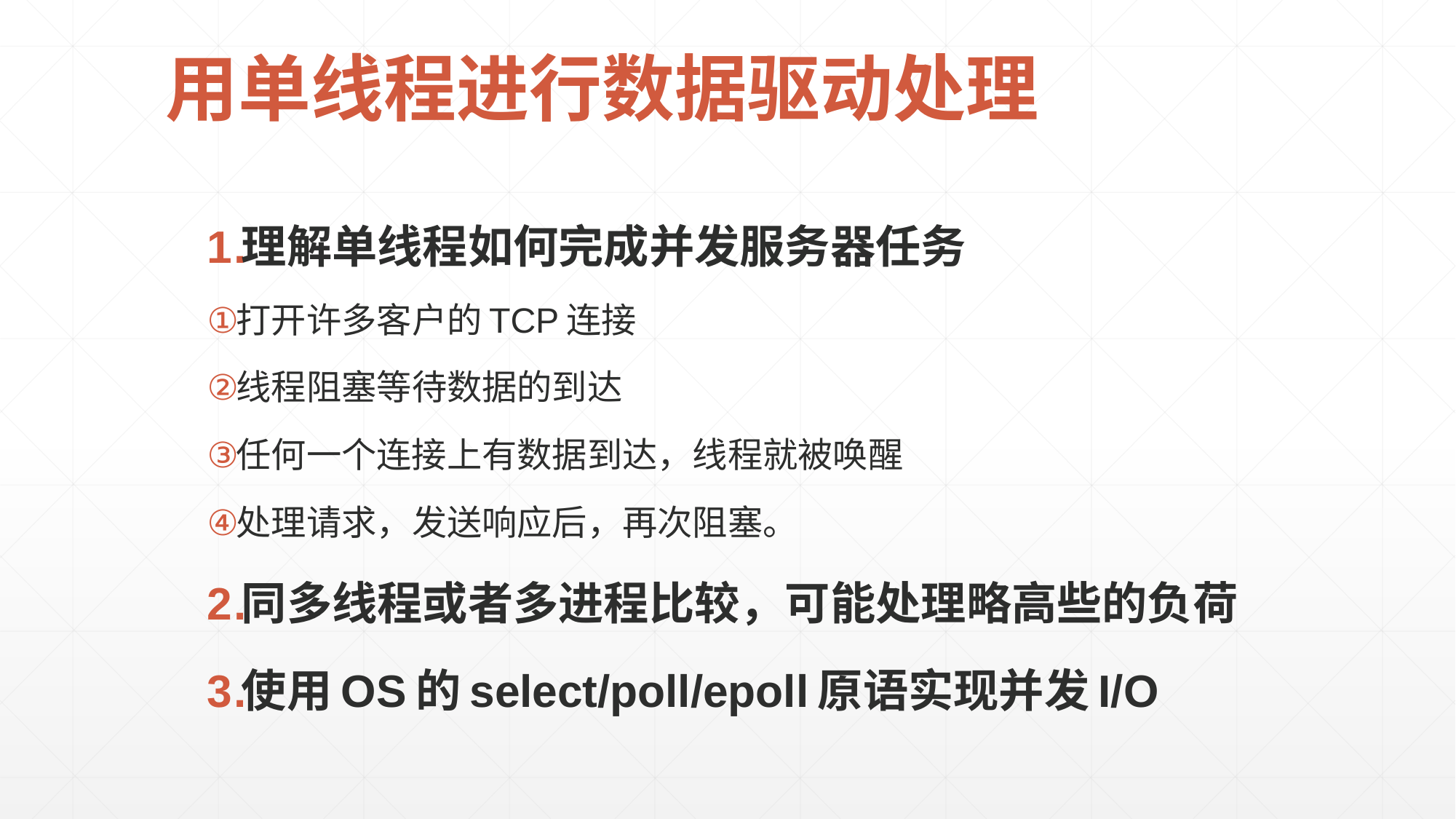

# 用单线程进行数据驱动处理
理解单线程如何完成并发服务器任务
打开许多客户的TCP连接
线程阻塞等待数据的到达
任何一个连接上有数据到达，线程就被唤醒
处理请求，发送响应后，再次阻塞。
同多线程或者多进程比较，可能处理略高些的负荷
使用OS的select/poll/epoll原语实现并发I/O